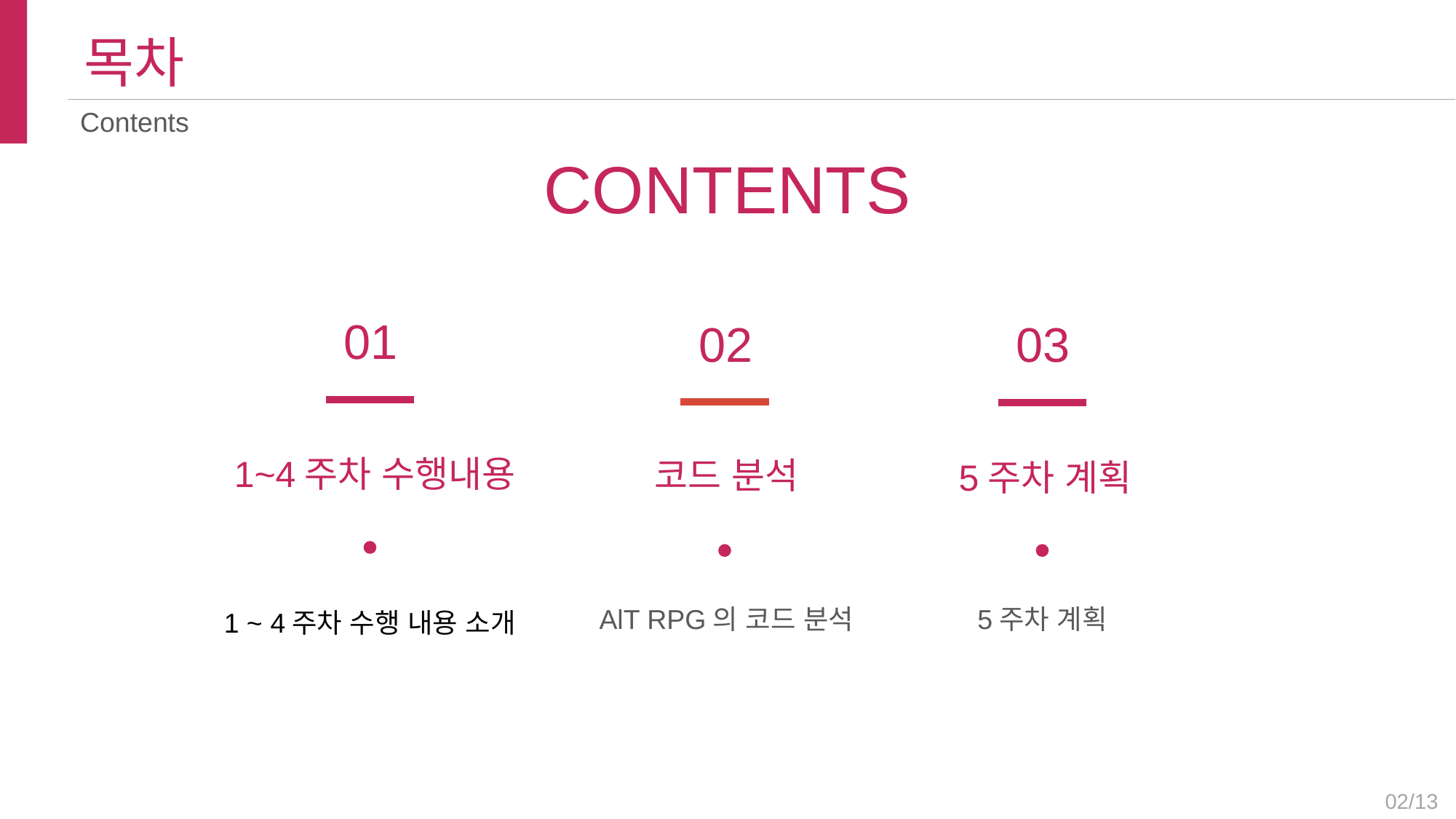

목차
Contents
CONTENTS
01
02
03
1~4주차 수행내용
코드 분석
5주차 계획

AlT RPG의 코드 분석
5주차 계획
1 ~ 4주차 수행 내용 소개
02/13